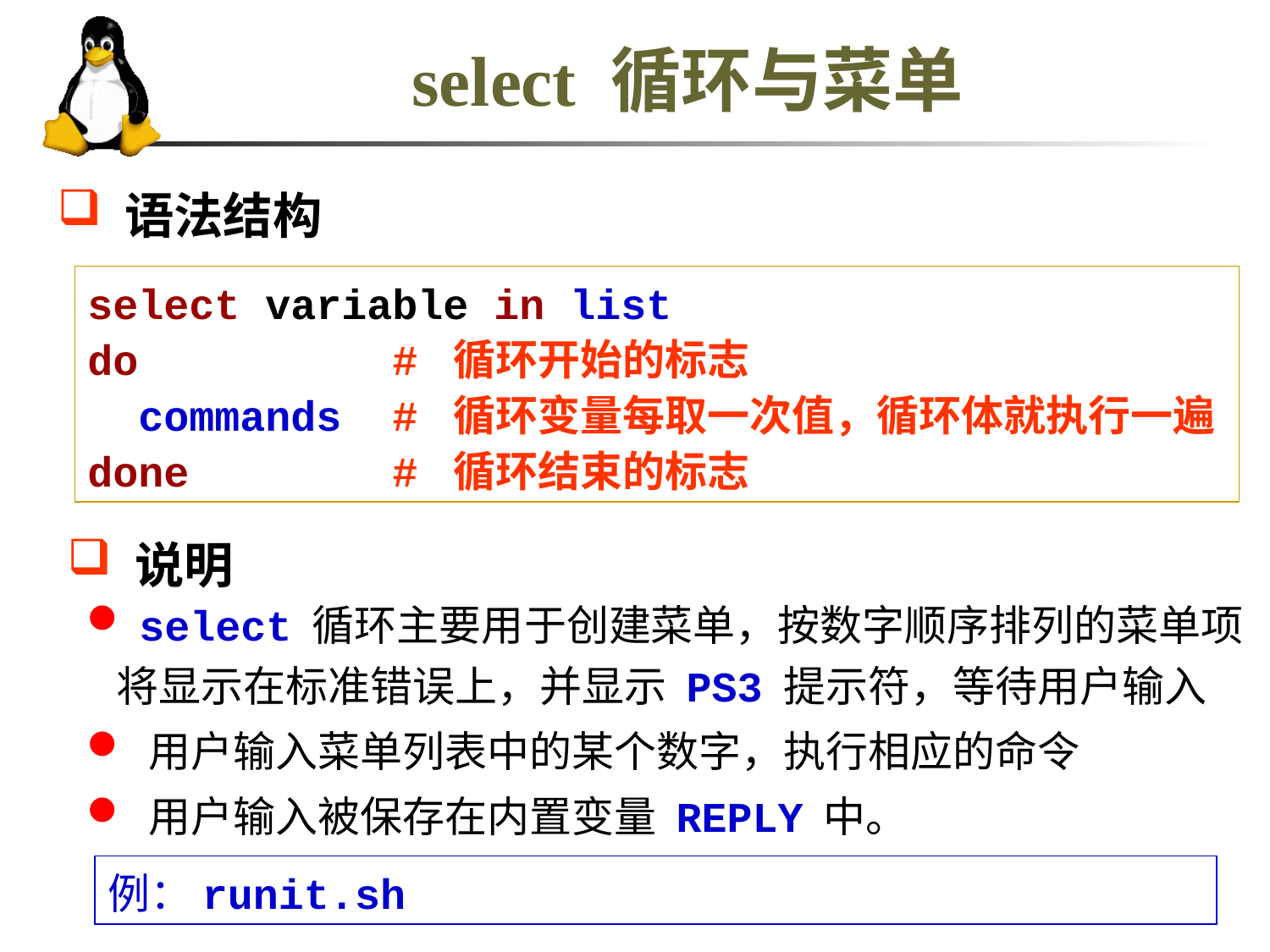

# select 循环与菜单
 语法结构
select variable in list
do          # 循环开始的标志
  commands  # 循环变量每取一次值，循环体就执行一遍
done        # 循环结束的标志
 说明
 select 循环主要用于创建菜单，按数字顺序排列的菜单项将显示在标准错误上，并显示 PS3 提示符，等待用户输入
 用户输入菜单列表中的某个数字，执行相应的命令
 用户输入被保存在内置变量 REPLY 中。
例：runit.sh